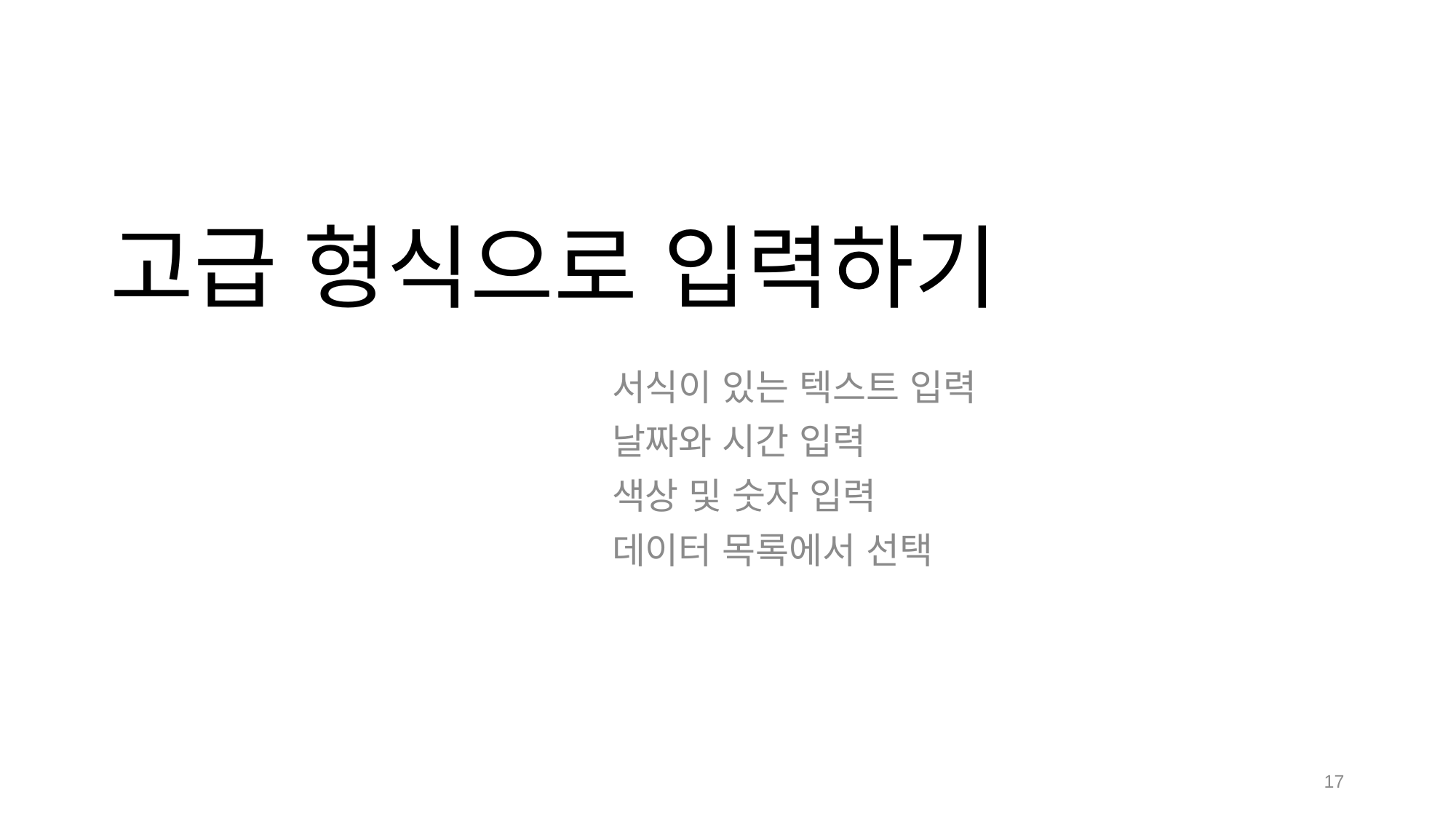

# 고급 형식으로 입력하기
서식이 있는 텍스트 입력
날짜와 시간 입력
색상 및 숫자 입력
데이터 목록에서 선택
17